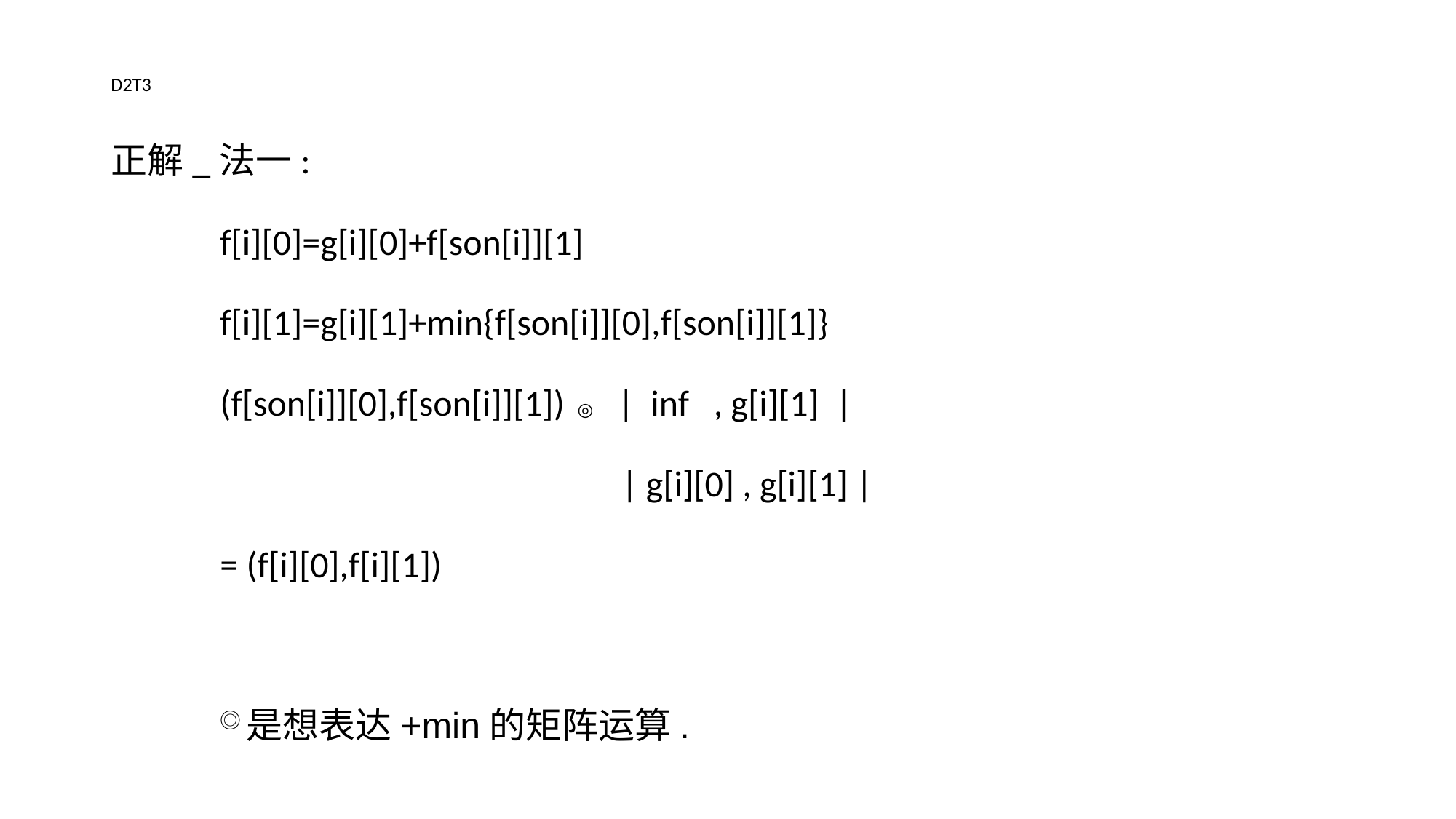

# D2T3
正解_法一:
	f[i][0]=g[i][0]+f[son[i]][1]
	f[i][1]=g[i][1]+min{f[son[i]][0],f[son[i]][1]}
	(f[son[i]][0],f[son[i]][1])  ◎   |  inf   , g[i][1]  |
				         | g[i][0] , g[i][1] |
	= (f[i][0],f[i][1])

	◎是想表达+min的矩阵运算.